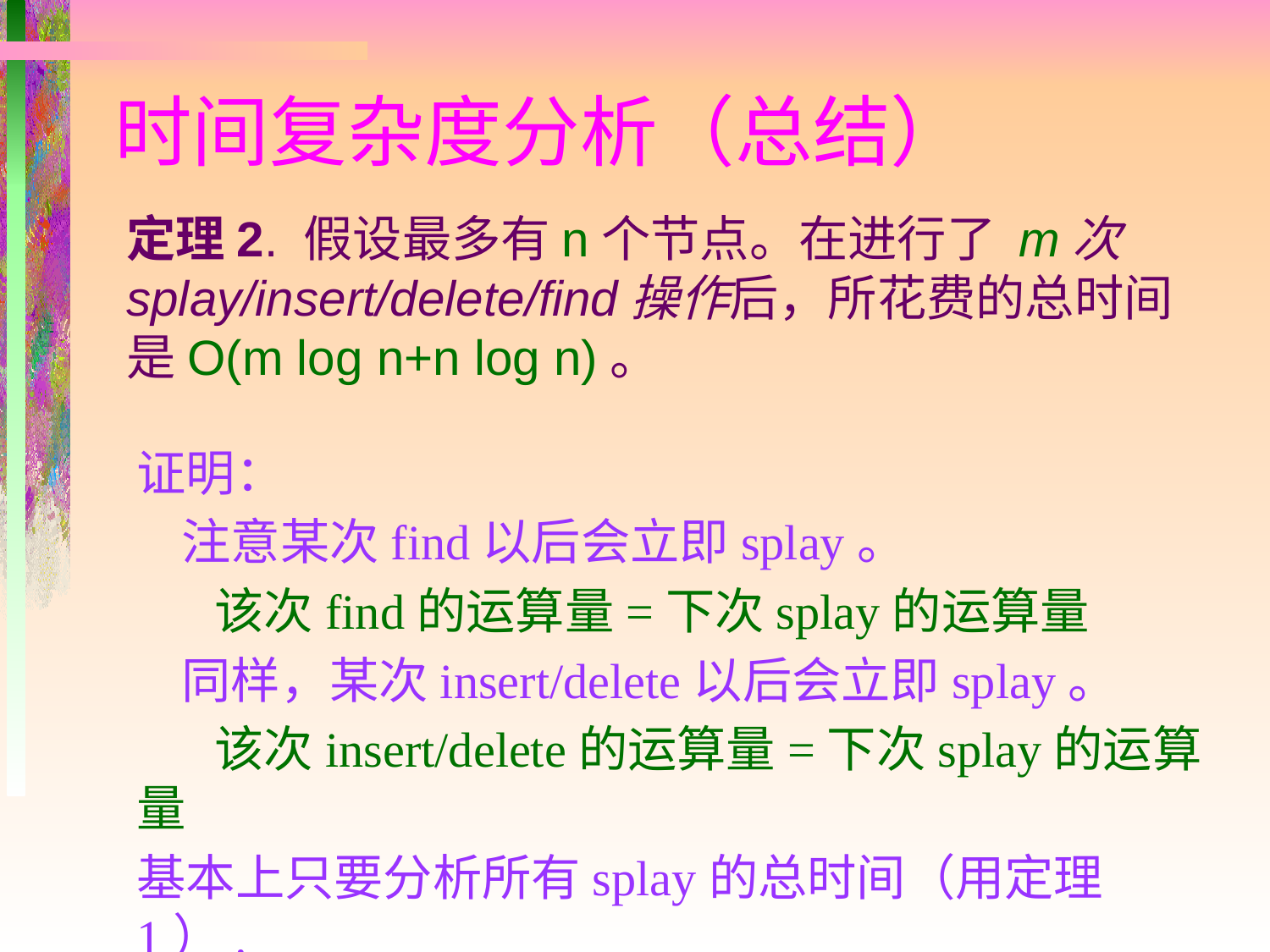

# 时间复杂度分析（总结）
定理2. 假设最多有n个节点。在进行了 m次 splay/insert/delete/find操作后，所花费的总时间是O(m log n+n log n)。
证明：
   注意某次find以后会立即splay。
      该次find的运算量=下次splay的运算量
   同样，某次insert/delete以后会立即splay。
      该次insert/delete的运算量=下次splay的运算量
基本上只要分析所有splay的总时间（用定理1）.